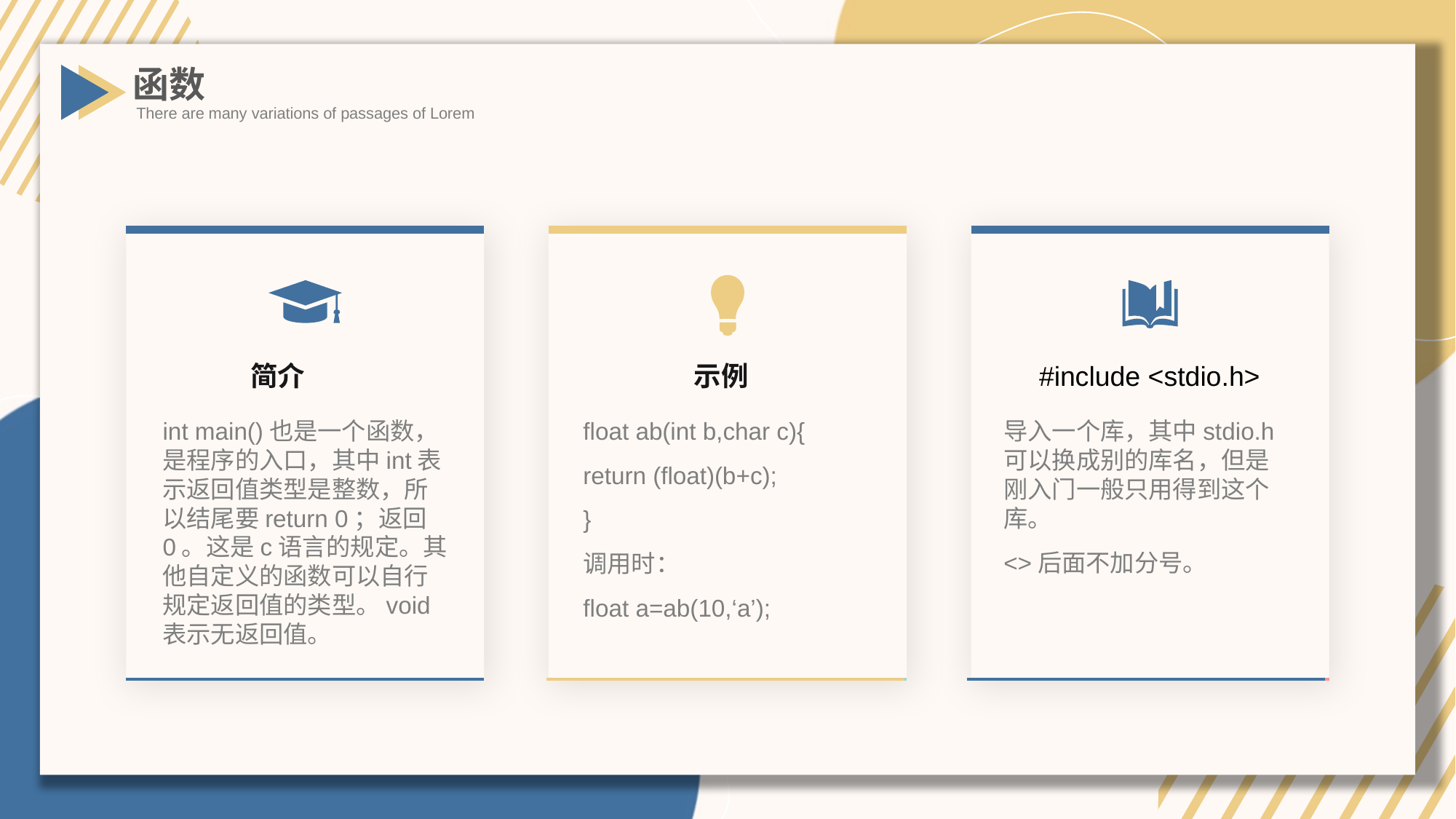

函数

There are many variations of passages of Lorem

        简介
  示例
#include <stdio.h>

int main()也是一个函数，是程序的入口，其中int表示返回值类型是整数，所以结尾要return 0；返回0。这是c语言的规定。其他自定义的函数可以自行规定返回值的类型。void表示无返回值。
float ab(int b,char c){
return (float)(b+c);
}
调用时：
float a=ab(10,‘a’);
导入一个库，其中stdio.h可以换成别的库名，但是刚入门一般只用得到这个库。
<>后面不加分号。